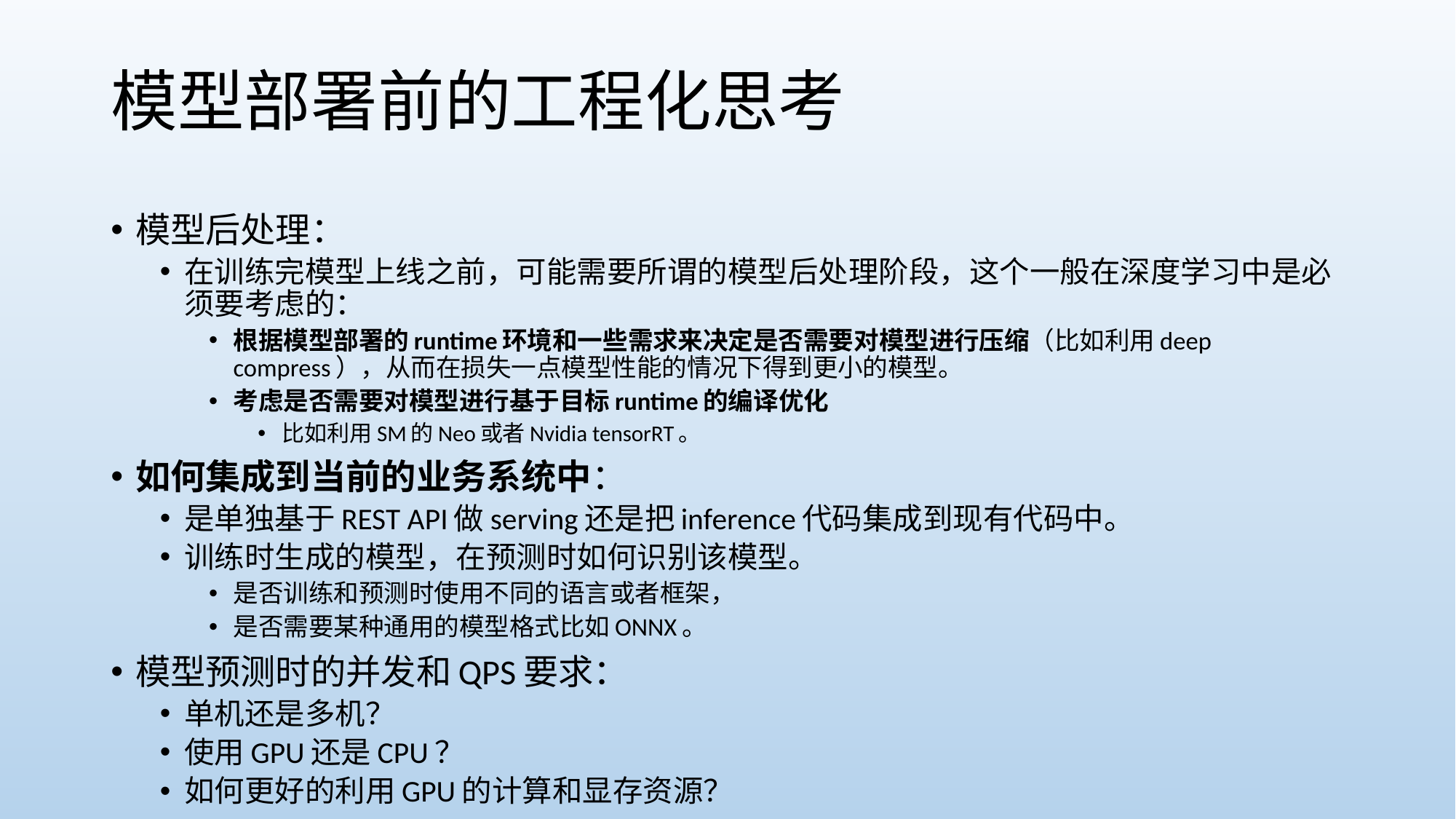

# 模型部署前的工程化思考
模型后处理：
在训练完模型上线之前，可能需要所谓的模型后处理阶段，这个一般在深度学习中是必须要考虑的：
根据模型部署的runtime环境和一些需求来决定是否需要对模型进行压缩（比如利用deep compress），从而在损失一点模型性能的情况下得到更小的模型。
考虑是否需要对模型进行基于目标runtime的编译优化
比如利用SM的Neo或者Nvidia tensorRT。
如何集成到当前的业务系统中：
是单独基于REST API做serving还是把inference代码集成到现有代码中。
训练时生成的模型，在预测时如何识别该模型。
是否训练和预测时使用不同的语言或者框架，
是否需要某种通用的模型格式比如ONNX。
模型预测时的并发和QPS要求：
单机还是多机？
使用GPU还是CPU？
如何更好的利用GPU的计算和显存资源？